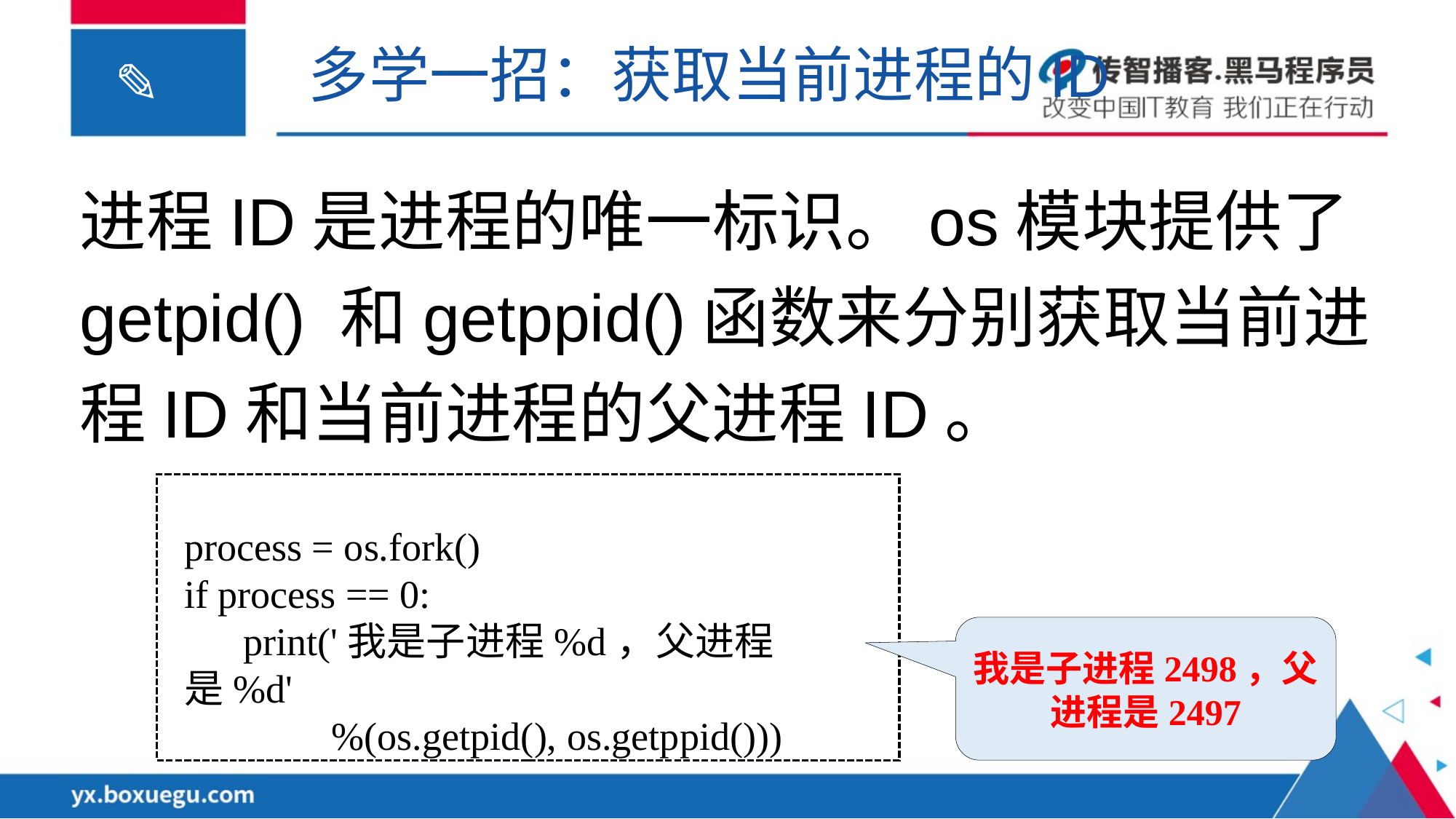

多学一招：获取当前进程的ID
进程ID是进程的唯一标识。os模块提供了getpid() 和getppid()函数来分别获取当前进程ID和当前进程的父进程ID。

process = os.fork()
if process == 0:
      print('我是子进程%d，父进程是%d'
               %(os.getpid(), os.getppid()))
我是子进程2498，父进程是2497